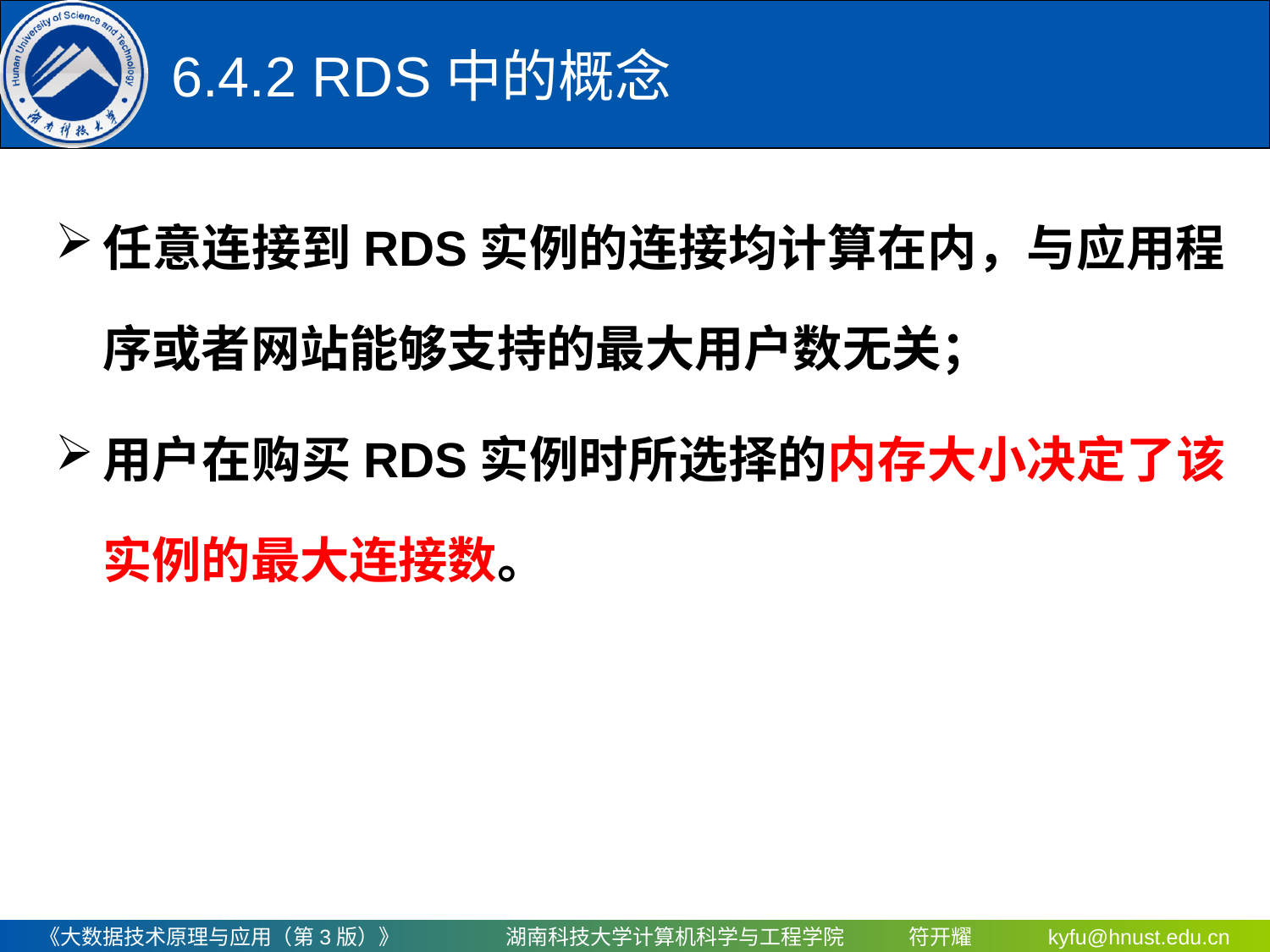

6.4.2 RDS中的概念
任意连接到RDS实例的连接均计算在内，与应用程序或者网站能够支持的最大用户数无关；
用户在购买RDS实例时所选择的内存大小决定了该实例的最大连接数。